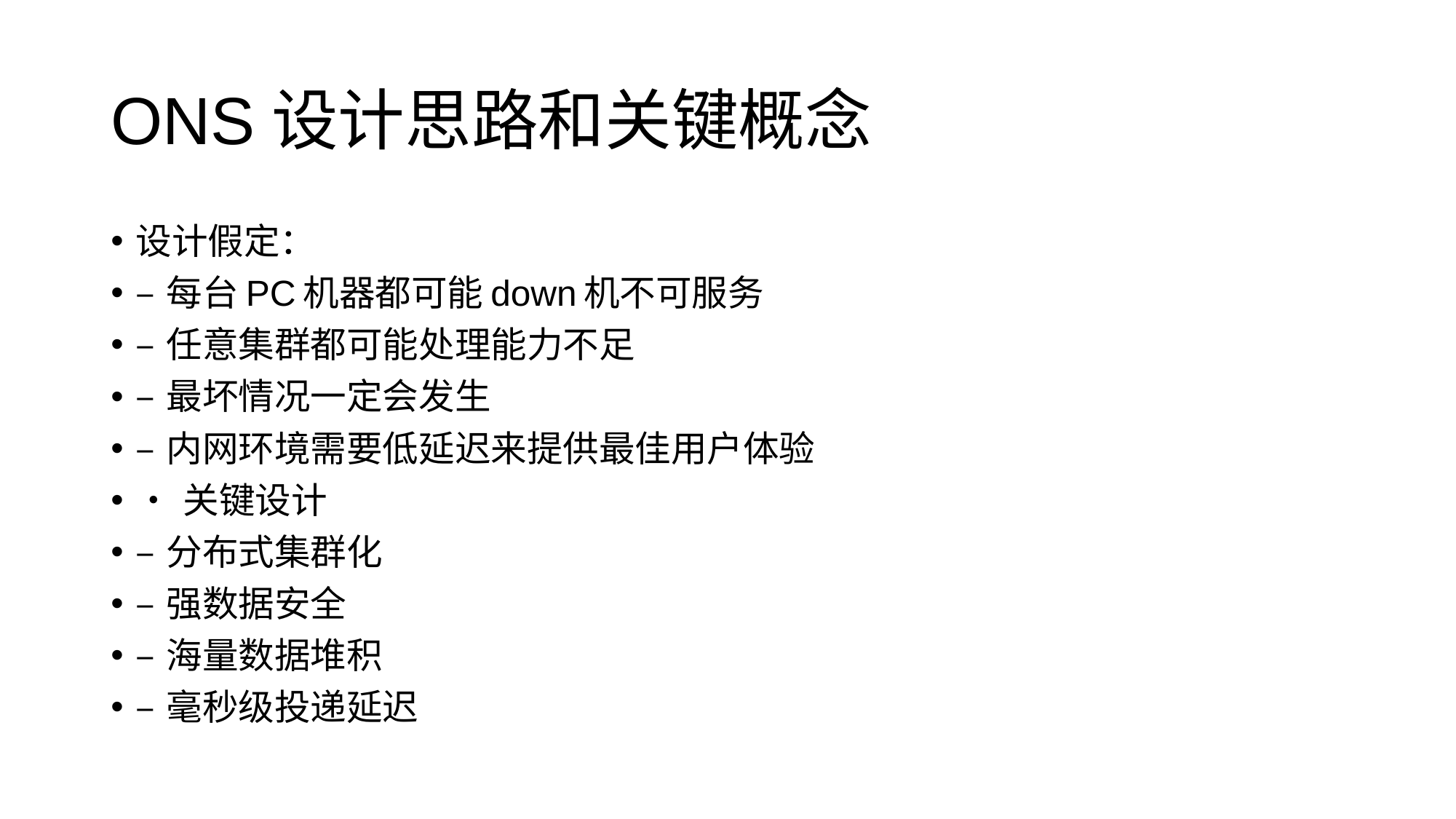

# ONS设计思路和关键概念
设计假定：
– 每台PC机器都可能down机不可服务
– 任意集群都可能处理能力不足
– 最坏情况一定会发生
– 内网环境需要低延迟来提供最佳用户体验
• 关键设计
– 分布式集群化
– 强数据安全
– 海量数据堆积
– 毫秒级投递延迟